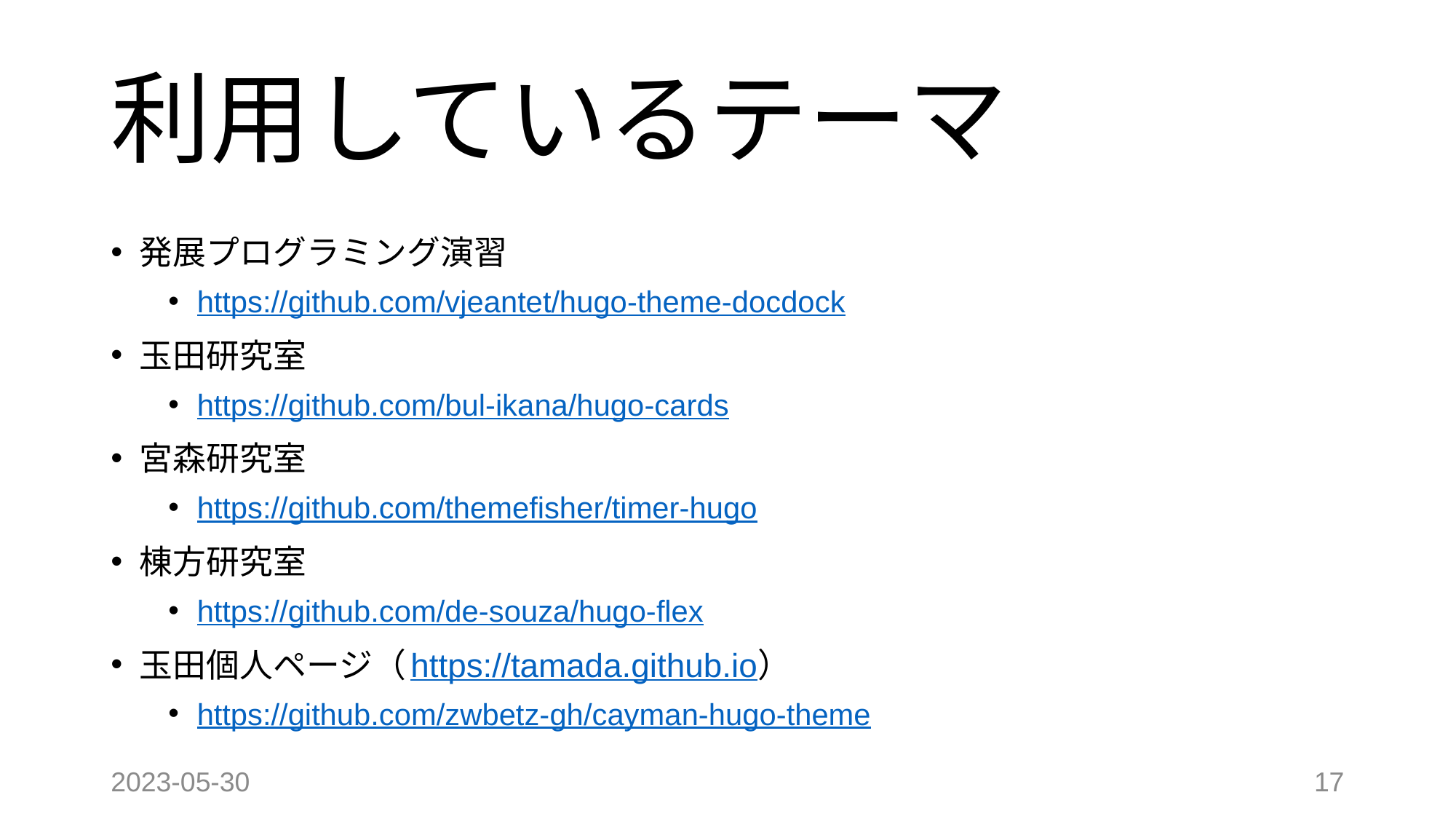

# 利用しているテーマ
発展プログラミング演習
https://github.com/vjeantet/hugo-theme-docdock
玉田研究室
https://github.com/bul-ikana/hugo-cards
宮森研究室
https://github.com/themefisher/timer-hugo
棟方研究室
https://github.com/de-souza/hugo-flex
玉田個人ページ（https://tamada.github.io）
https://github.com/zwbetz-gh/cayman-hugo-theme

2023-05-30
17